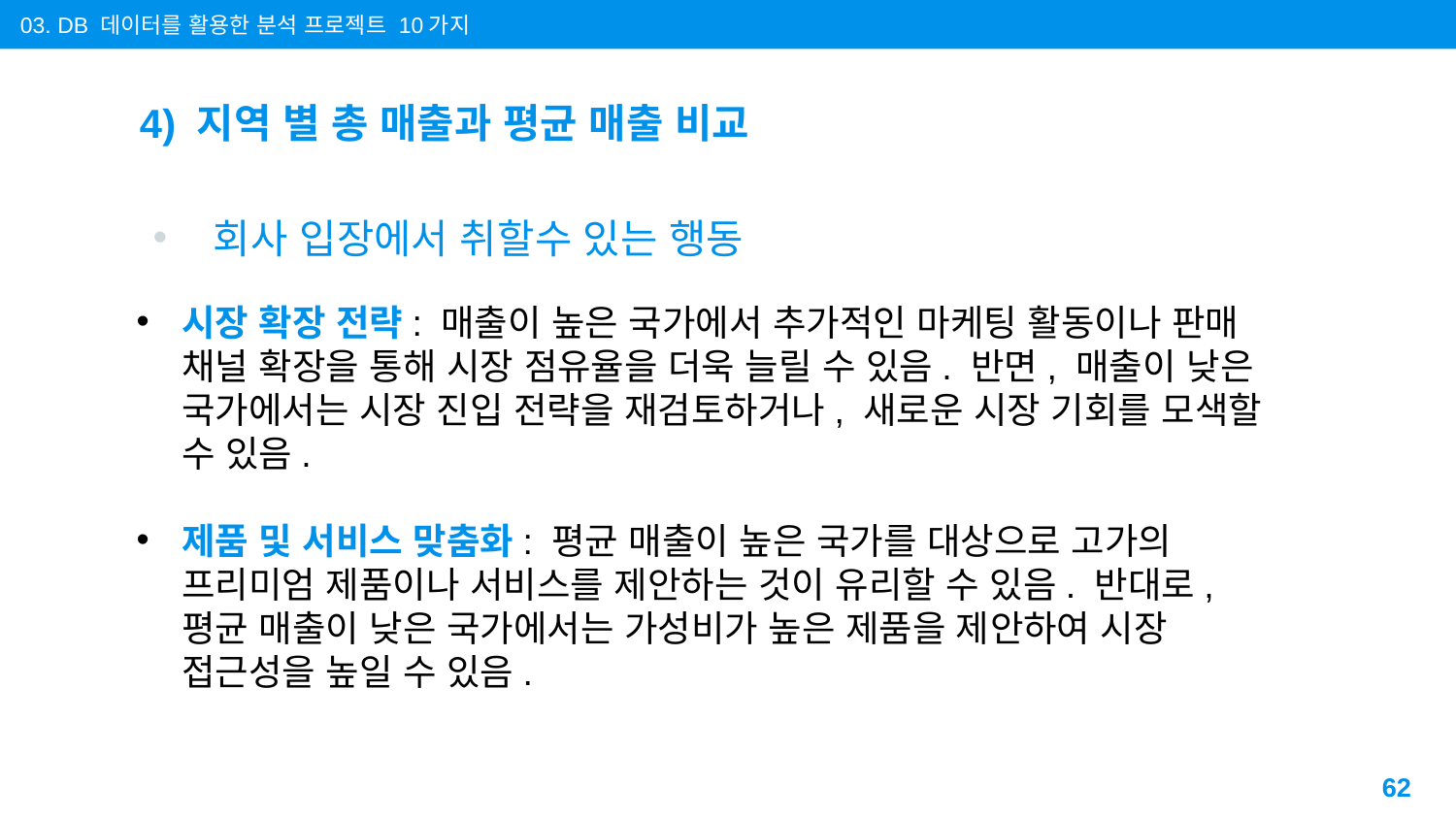

03. DB 데이터를 활용한 분석 프로젝트 10가지
# 4) 지역 별 총 매출과 평균 매출 비교
회사 입장에서 취할수 있는 행동

시장 확장 전략: 매출이 높은 국가에서 추가적인 마케팅 활동이나 판매 채널 확장을 통해 시장 점유율을 더욱 늘릴 수 있음. 반면, 매출이 낮은 국가에서는 시장 진입 전략을 재검토하거나, 새로운 시장 기회를 모색할 수 있음.

제품 및 서비스 맞춤화: 평균 매출이 높은 국가를 대상으로 고가의 프리미엄 제품이나 서비스를 제안하는 것이 유리할 수 있음. 반대로, 평균 매출이 낮은 국가에서는 가성비가 높은 제품을 제안하여 시장 접근성을 높일 수 있음.
62